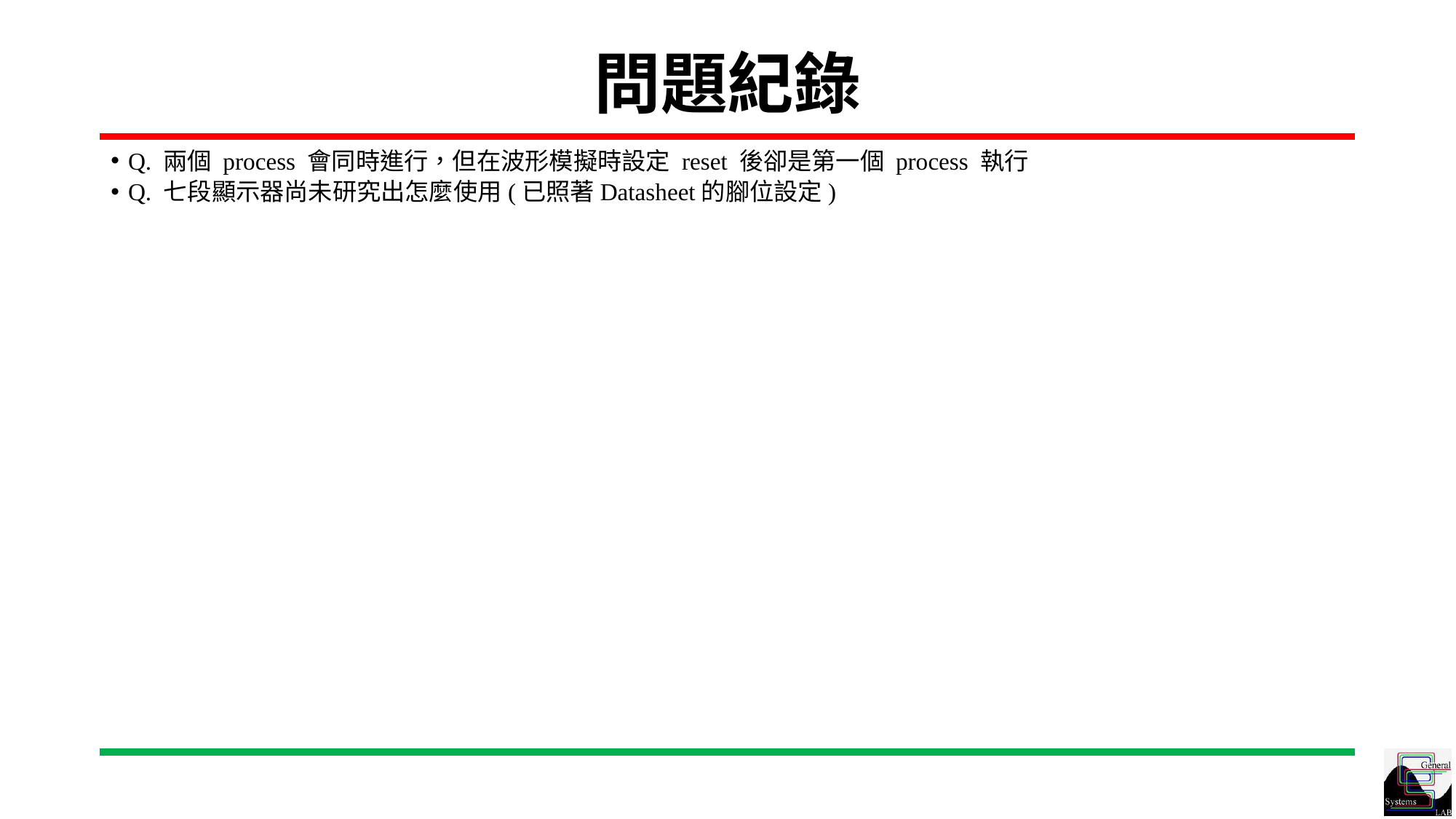

# 問題紀錄
Q. 兩個 process 會同時進行，但在波形模擬時設定 reset 後卻是第一個 process 執行
Q. 七段顯示器尚未研究出怎麼使用(已照著Datasheet的腳位設定)